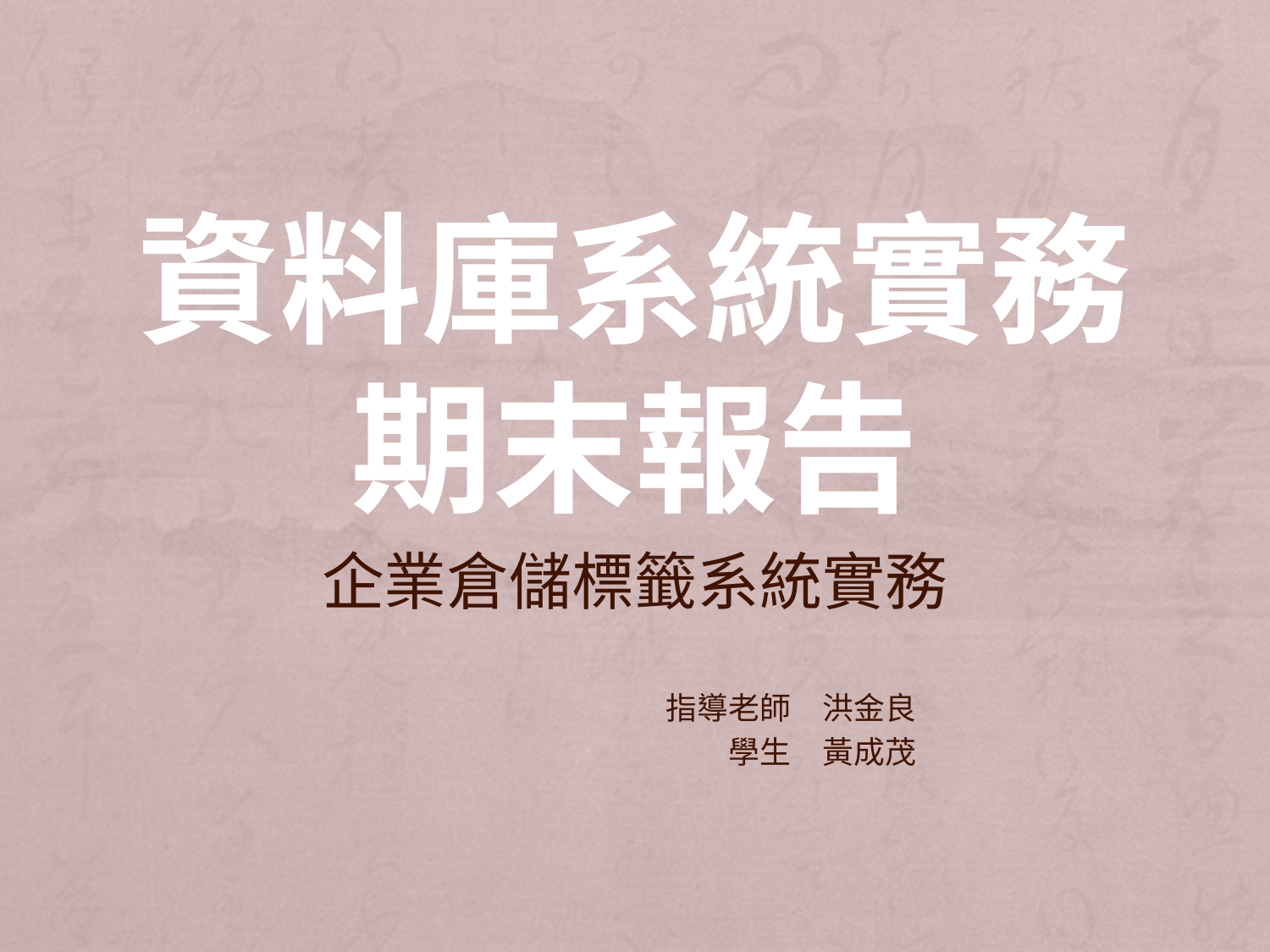

# 資料庫系統實務期末報告
企業倉儲標籤系統實務

　　　　　　　　　　指導老師　洪金良
　　　　　　　　　　　　學生　黃成茂